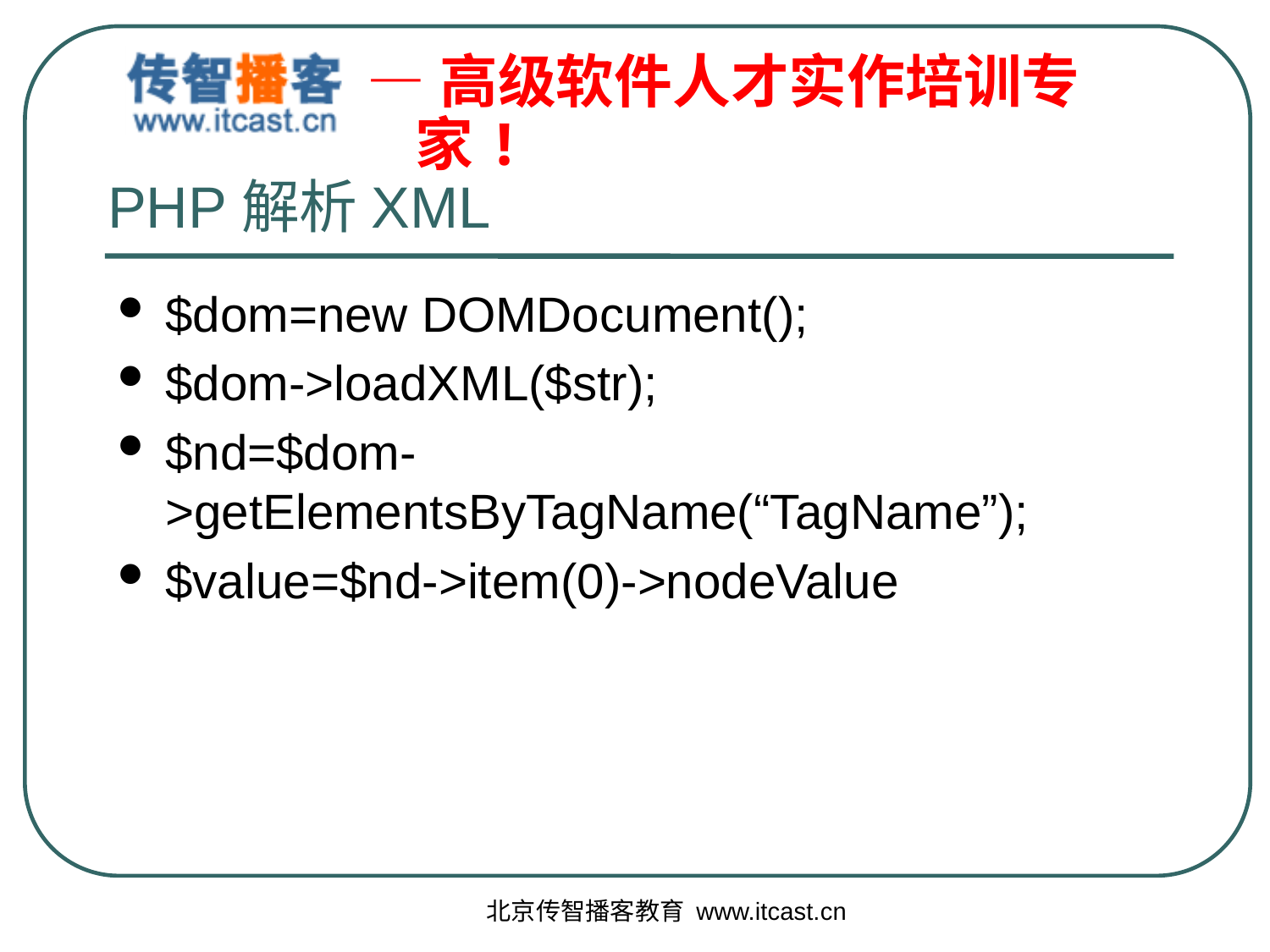

# PHP解析XML
$dom=new DOMDocument();
$dom->loadXML($str);
$nd=$dom->getElementsByTagName(“TagName”);
$value=$nd->item(0)->nodeValue
北京传智播客教育 www.itcast.cn